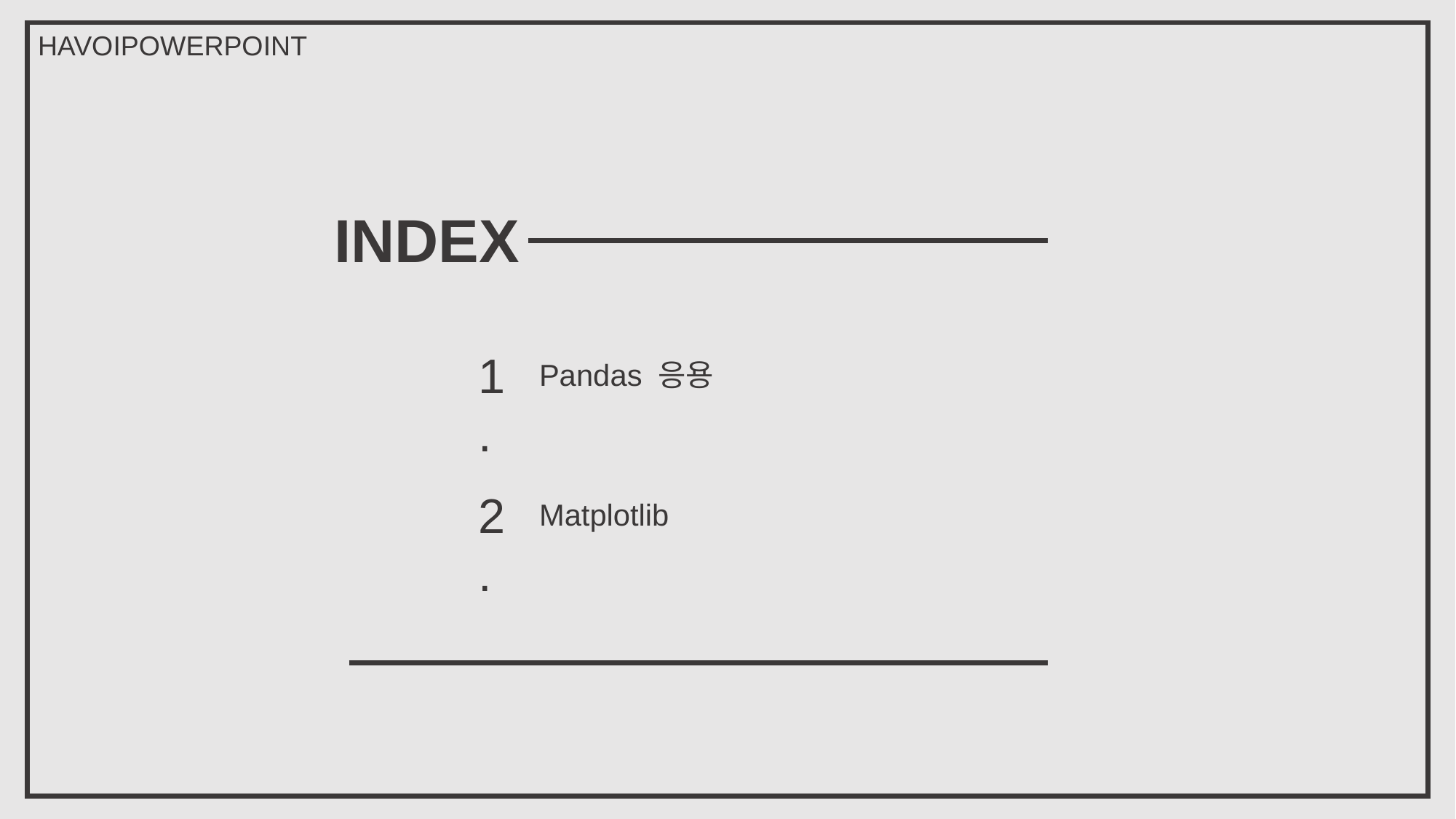

HAVOIPOWERPOINT

INDEX
1.
Pandas 응용
2.
Matplotlib